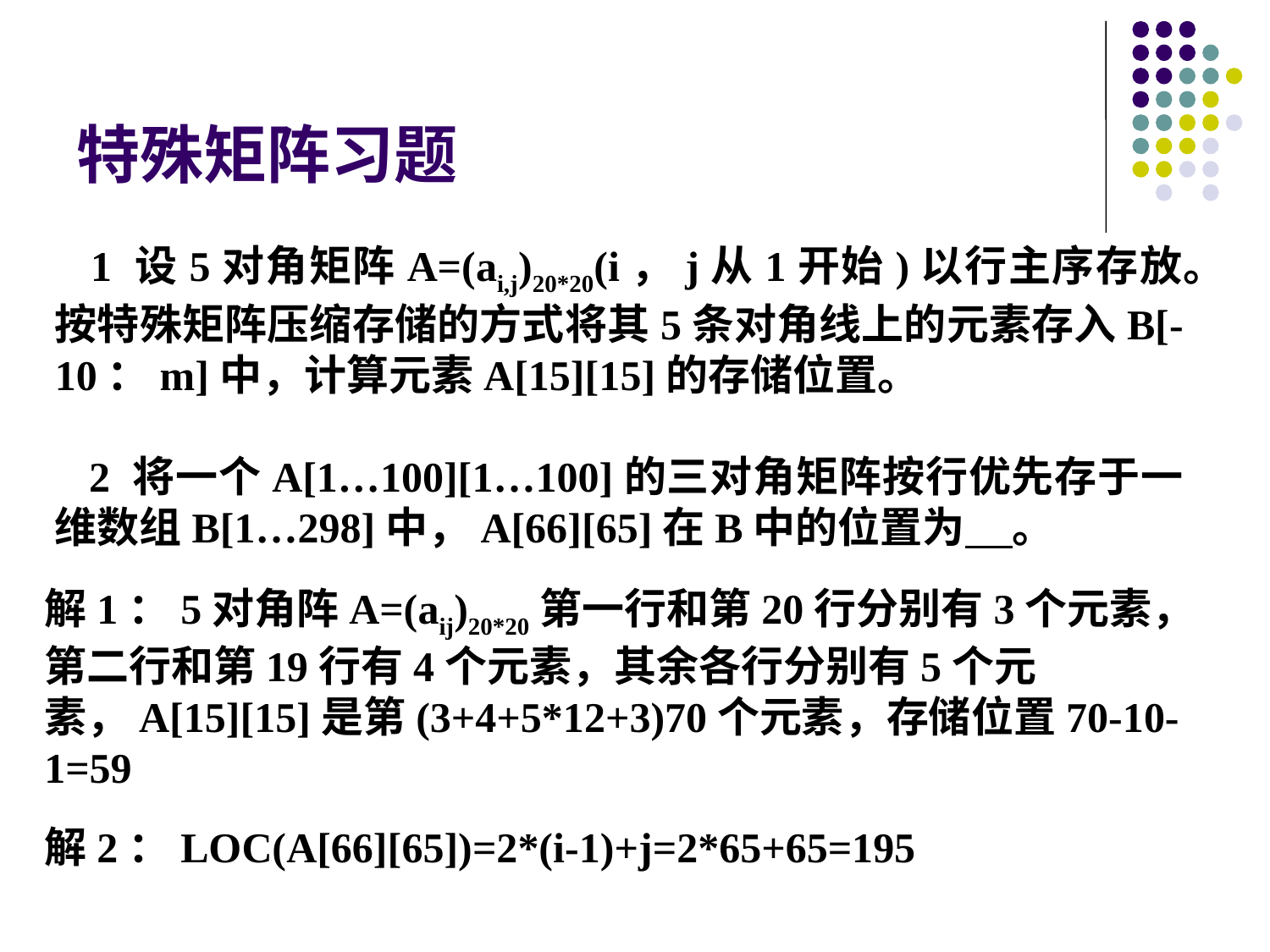

# 特殊矩阵习题
   1 设5对角矩阵A=(ai,j)20*20(i，j从1开始)以行主序存放。按特殊矩阵压缩存储的方式将其5条对角线上的元素存入B[-10：m]中，计算元素A[15][15]的存储位置。

   2 将一个A[1…100][1…100]的三对角矩阵按行优先存于一维数组B[1…298]中，A[66][65]在B中的位置为     。

解1：5对角阵A=(aij)20*20第一行和第20行分别有3个元素，第二行和第19行有4个元素，其余各行分别有5个元素，A[15][15]是第(3+4+5*12+3)70个元素，存储位置70-10-1=59
解2：LOC(A[66][65])=2*(i-1)+j=2*65+65=195